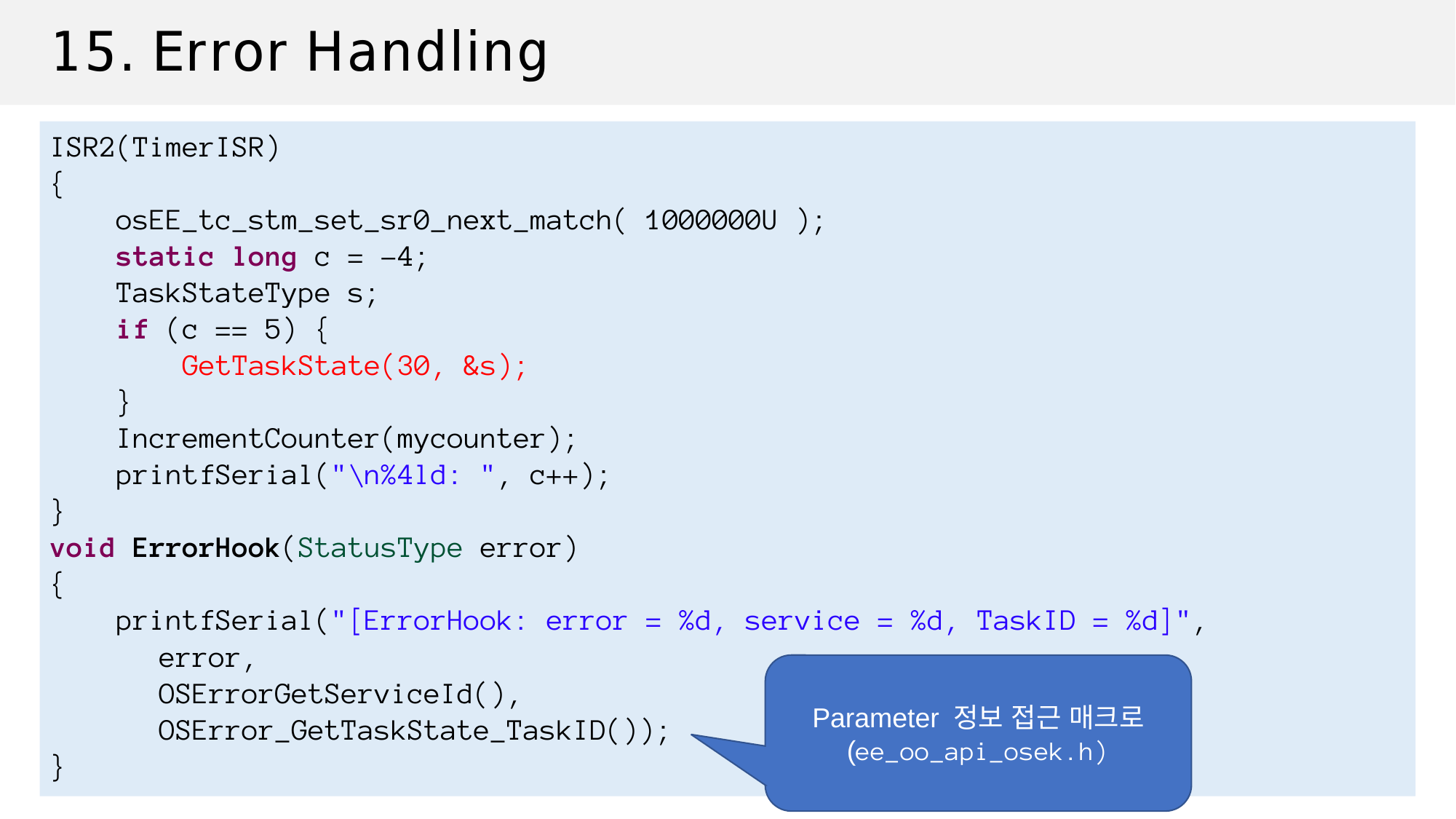

# 15. Error Handling
ISR2(TimerISR)
{
    osEE_tc_stm_set_sr0_next_match( 1000000U );
    static long c = -4;
    TaskStateType s;
    if (c == 5) {
        GetTaskState(30, &s);
    }
    IncrementCounter(mycounter);
    printfSerial("\n%4ld: ", c++);
}
void ErrorHook(StatusType error)
{
    printfSerial("[ErrorHook: error = %d, service = %d, TaskID = %d]",
	error,
	OSErrorGetServiceId(),
	OSError_GetTaskState_TaskID());
}

Parameter 정보 접근 매크로
(ee_oo_api_osek.h)